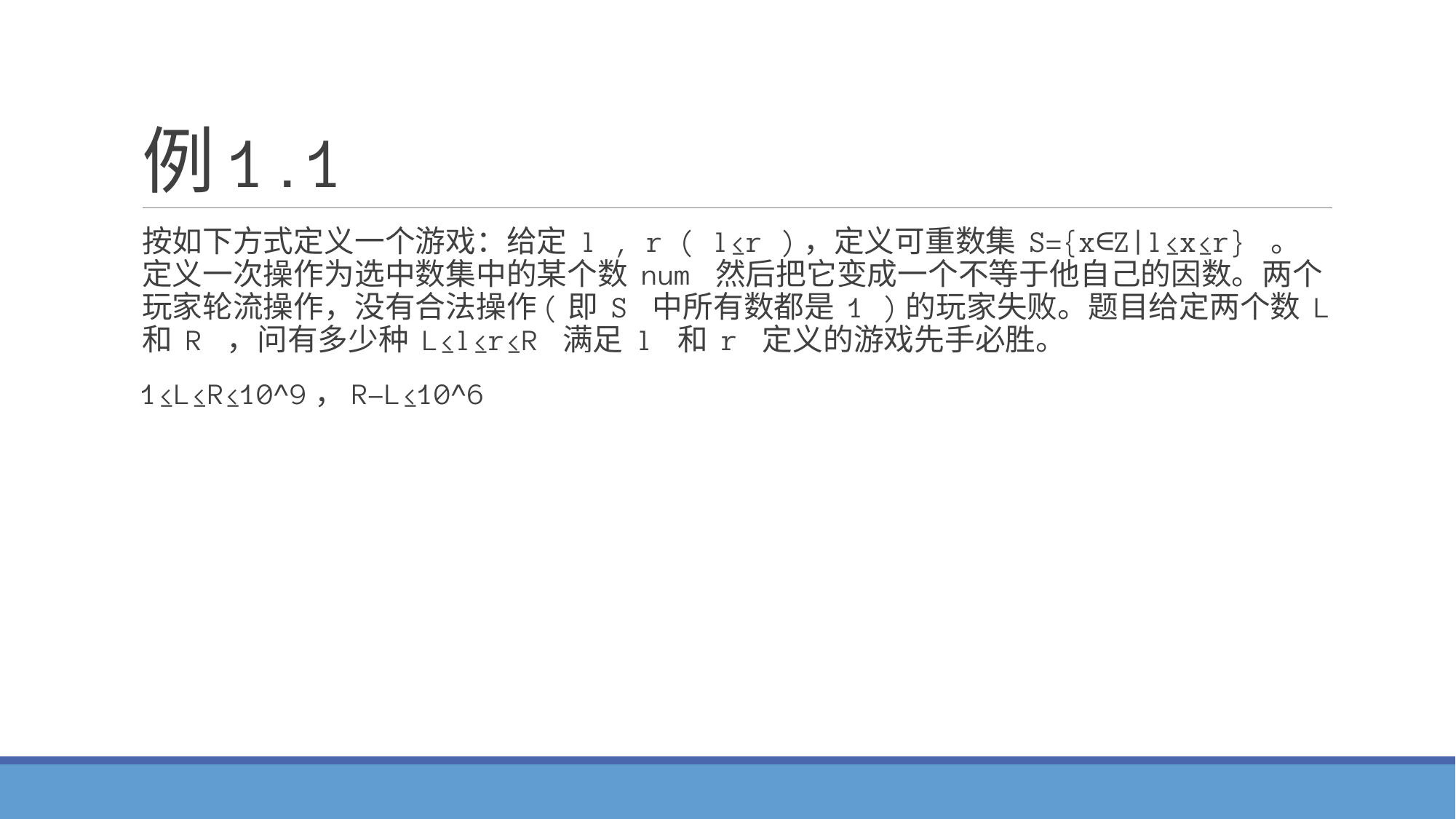

# 例1.1
按如下方式定义一个游戏：给定 l , r ( l≤r )，定义可重数集 S={x∈Z|l≤x≤r} 。定义一次操作为选中数集中的某个数 num 然后把它变成一个不等于他自己的因数。两个玩家轮流操作，没有合法操作(即 S 中所有数都是 1 )的玩家失败。题目给定两个数 L 和 R ，问有多少种 L≤l≤r≤R 满足 l 和 r 定义的游戏先手必胜。
1≤L≤R≤10^9，R−L≤10^6